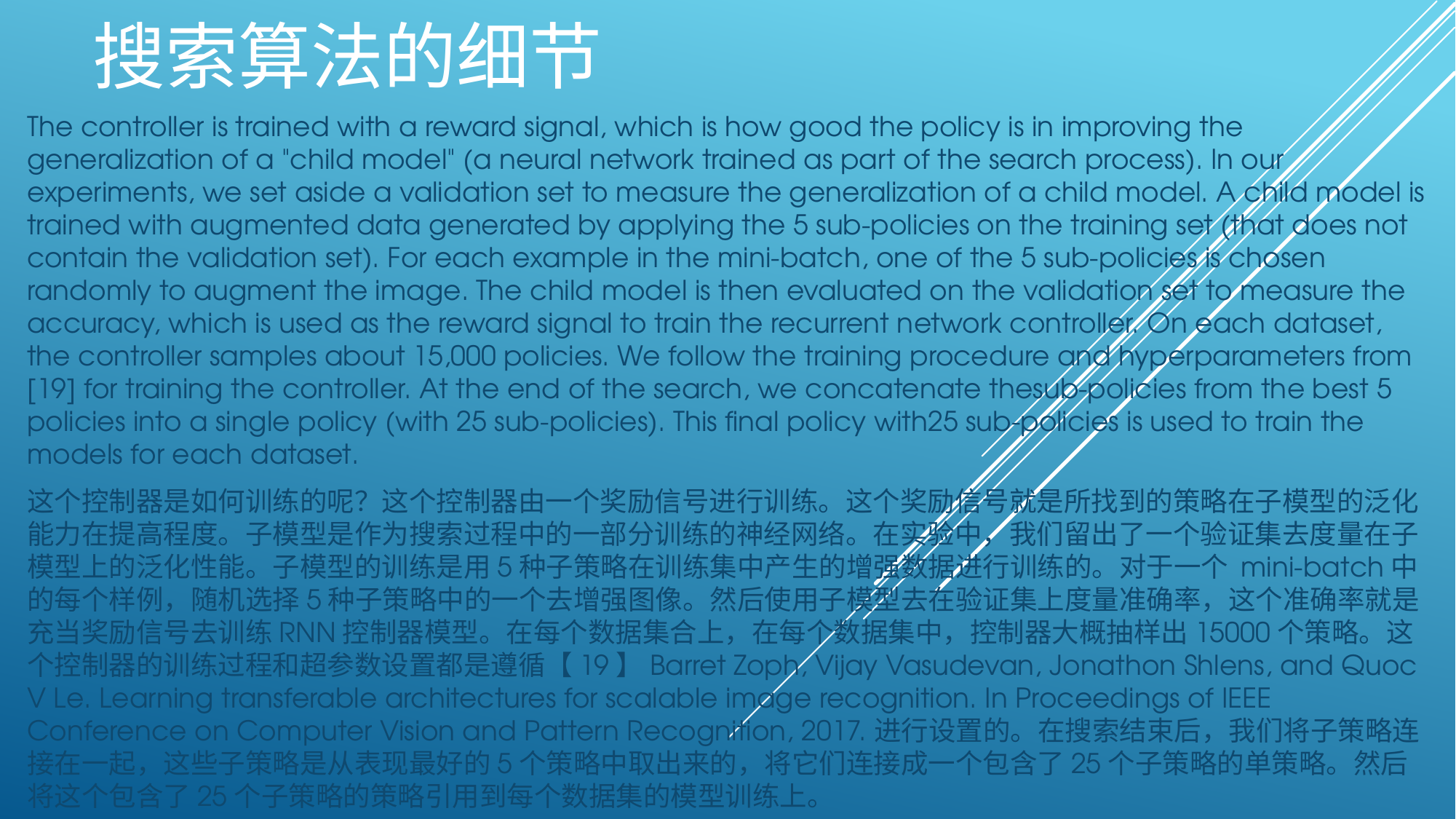

# 搜索算法的细节
The controller is trained with a reward signal, which is how good the policy is in improving the generalization of a "child model" (a neural network trained as part of the search process). In our experiments, we set aside a validation set to measure the generalization of a child model. A child model is trained with augmented data generated by applying the 5 sub-policies on the training set (that does not contain the validation set). For each example in the mini-batch, one of the 5 sub-policies is chosen randomly to augment the image. The child model is then evaluated on the validation set to measure the accuracy, which is used as the reward signal to train the recurrent network controller. On each dataset, the controller samples about 15,000 policies. We follow the training procedure and hyperparameters from [19] for training the controller. At the end of the search, we concatenate thesub-policies from the best 5 policies into a single policy (with 25 sub-policies). This final policy with25 sub-policies is used to train the models for each dataset.
这个控制器是如何训练的呢？这个控制器由一个奖励信号进行训练。这个奖励信号就是所找到的策略在子模型的泛化能力在提高程度。子模型是作为搜索过程中的一部分训练的神经网络。在实验中，我们留出了一个验证集去度量在子模型上的泛化性能。子模型的训练是用5种子策略在训练集中产生的增强数据进行训练的。对于一个 mini-batch中的每个样例，随机选择5种子策略中的一个去增强图像。然后使用子模型去在验证集上度量准确率，这个准确率就是充当奖励信号去训练RNN控制器模型。在每个数据集合上，在每个数据集中，控制器大概抽样出15000个策略。这个控制器的训练过程和超参数设置都是遵循【19】Barret Zoph, Vijay Vasudevan, Jonathon Shlens, and Quoc V Le. Learning transferable architectures for scalable image recognition. In Proceedings of IEEE Conference on Computer Vision and Pattern Recognition, 2017.进行设置的。在搜索结束后，我们将子策略连接在一起，这些子策略是从表现最好的5个策略中取出来的，将它们连接成一个包含了25个子策略的单策略。然后将这个包含了25个子策略的策略引用到每个数据集的模型训练上。